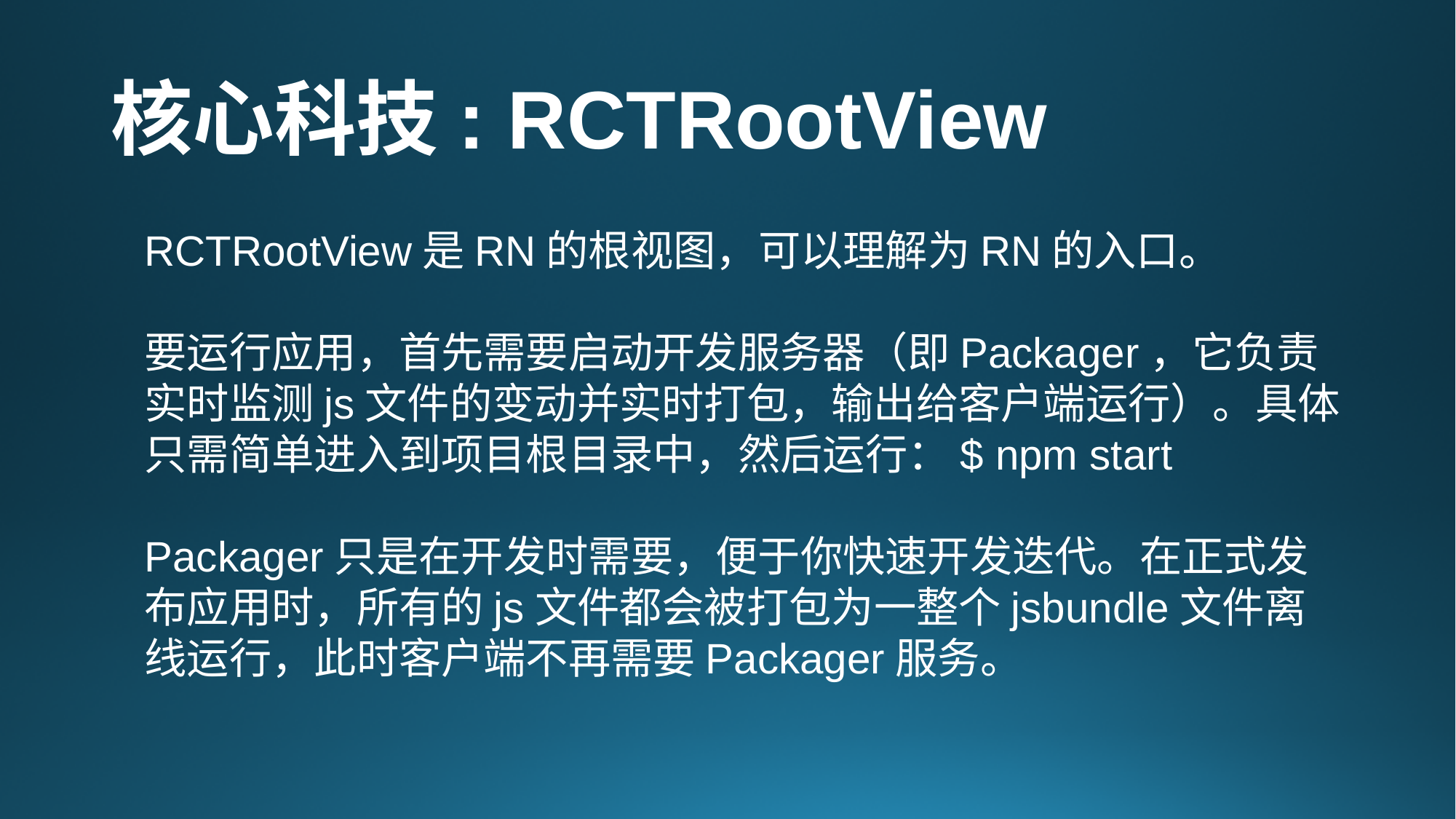

# 核心科技: RCTRootView
RCTRootView是RN的根视图，可以理解为RN的入口。

要运行应用，首先需要启动开发服务器（即Packager，它负责实时监测js文件的变动并实时打包，输出给客户端运行）。具体只需简单进入到项目根目录中，然后运行：$ npm start

Packager只是在开发时需要，便于你快速开发迭代。在正式发布应用时，所有的js文件都会被打包为一整个jsbundle文件离线运行，此时客户端不再需要Packager服务。